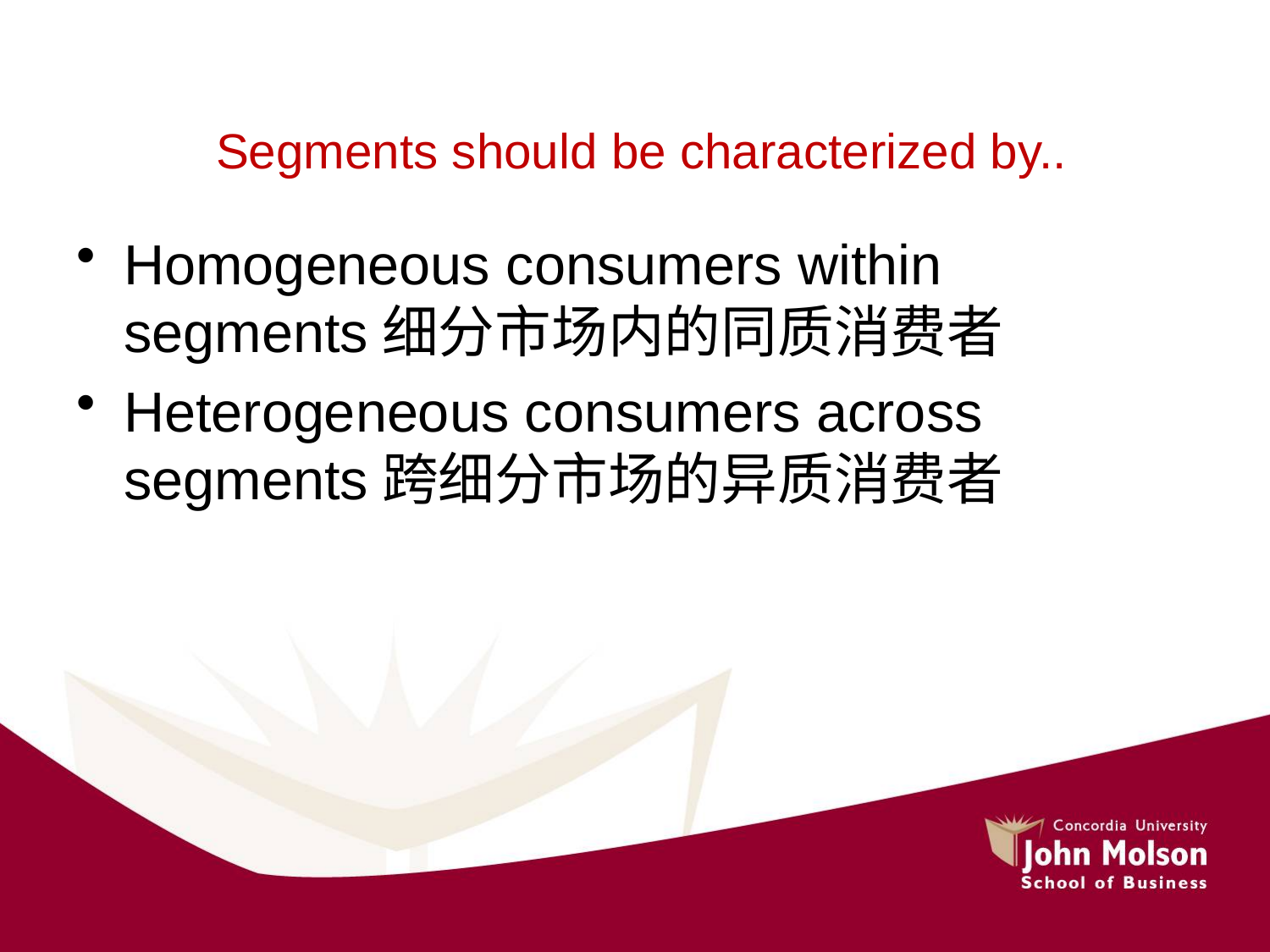

# Segments should be characterized by..
Homogeneous consumers within segments细分市场内的同质消费者
Heterogeneous consumers across segments跨细分市场的异质消费者